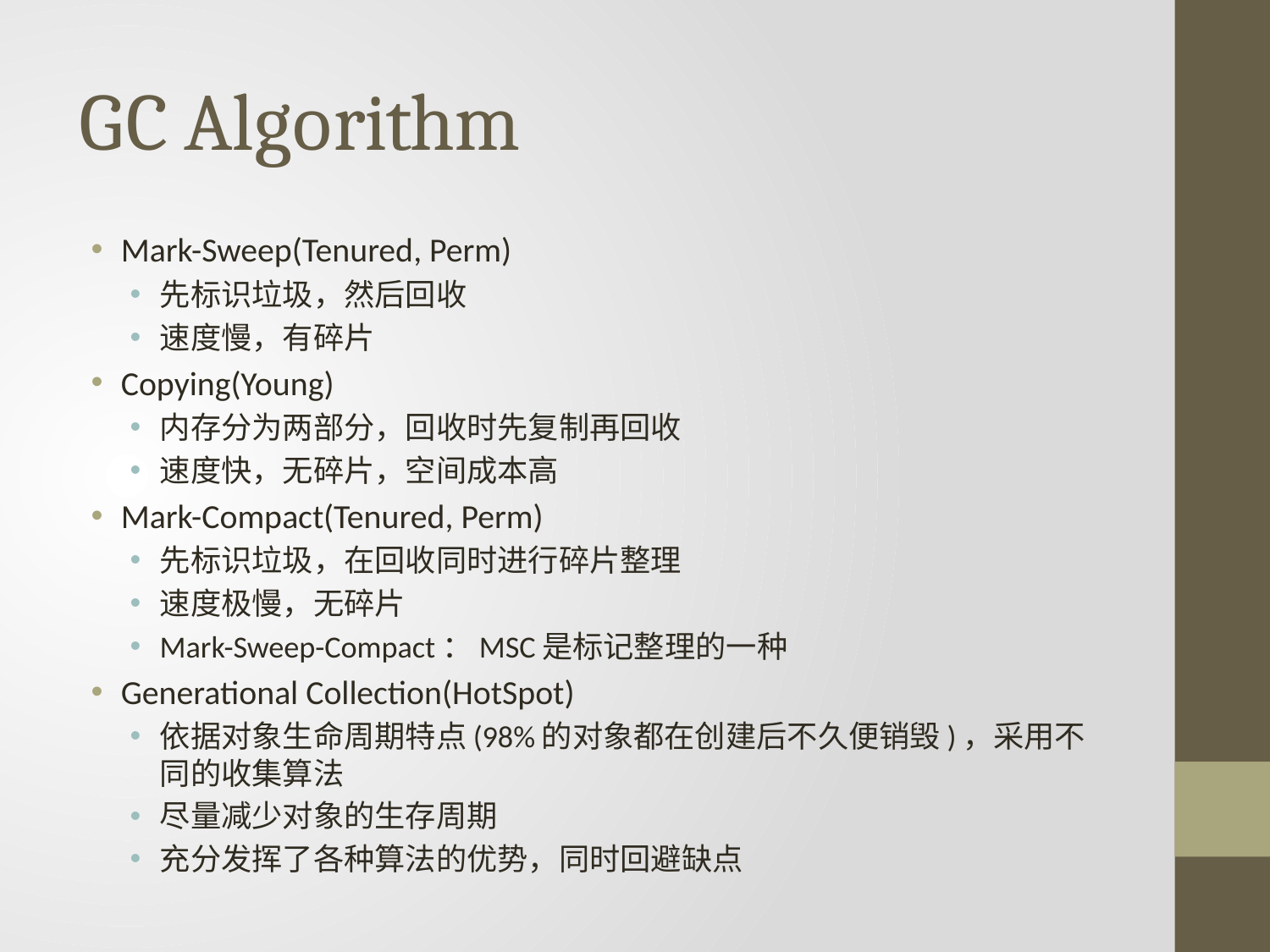

# GC Algorithm
Mark-Sweep(Tenured, Perm)
先标识垃圾，然后回收
速度慢，有碎片
Copying(Young)
内存分为两部分，回收时先复制再回收
速度快，无碎片，空间成本高
Mark-Compact(Tenured, Perm)
先标识垃圾，在回收同时进行碎片整理
速度极慢，无碎片
Mark-Sweep-Compact：MSC是标记整理的一种
Generational Collection(HotSpot)
依据对象生命周期特点(98%的对象都在创建后不久便销毁)，采用不同的收集算法
尽量减少对象的生存周期
充分发挥了各种算法的优势，同时回避缺点